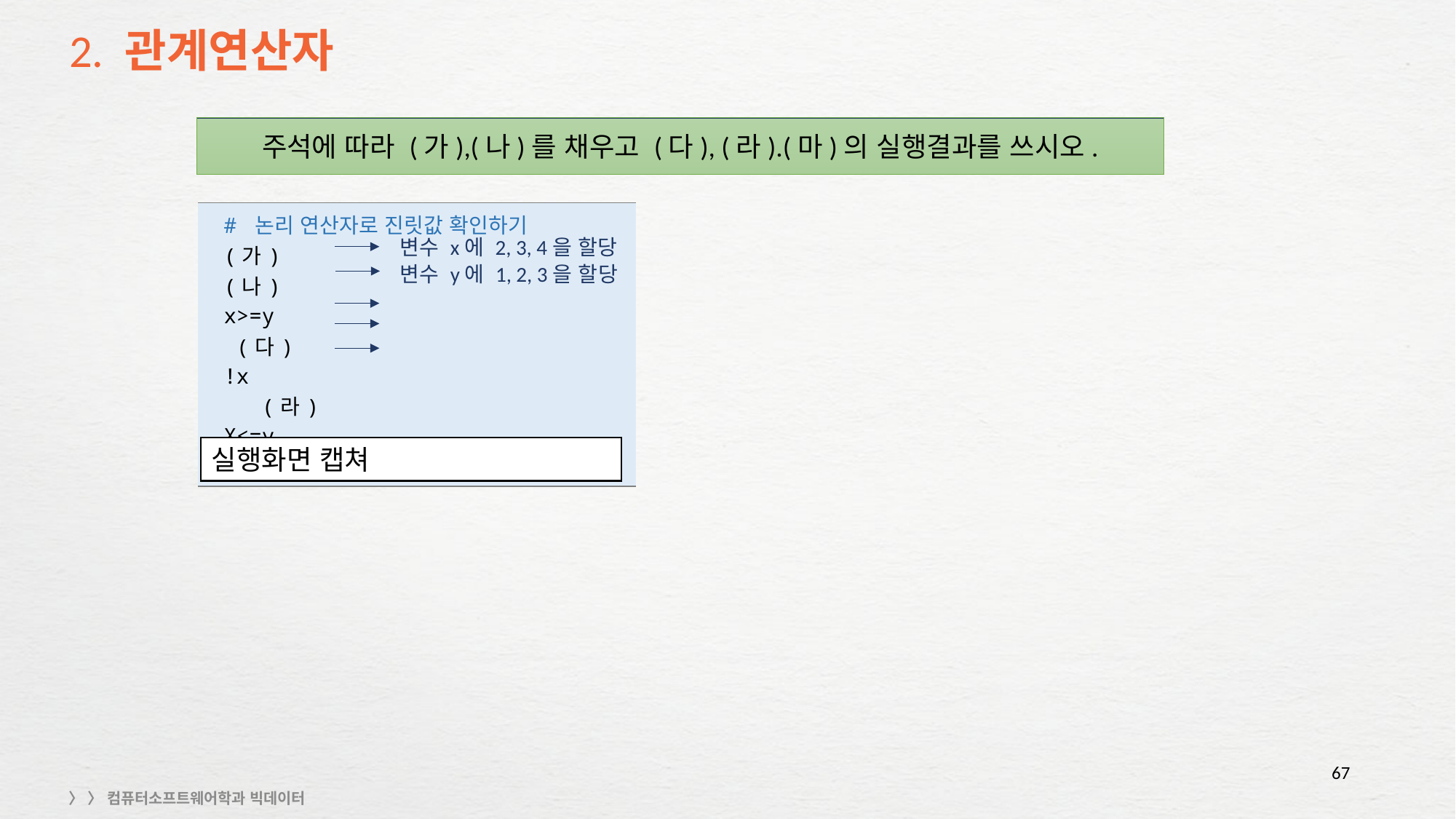

# 2. 관계연산자
주석에 따라 (가),(나)를 채우고 (다), (라).(마)의 실행결과를 쓰시오.
| # 논리 연산자로 진릿값 확인하기 (가) (나) x>=y (다) !x (라) X<=y (마) |
| --- |
변수 x에 2, 3, 4을 할당
변수 y에 1, 2, 3을 할당
실행화면 캡쳐
67
〉 〉 컴퓨터소프트웨어학과 빅데이터